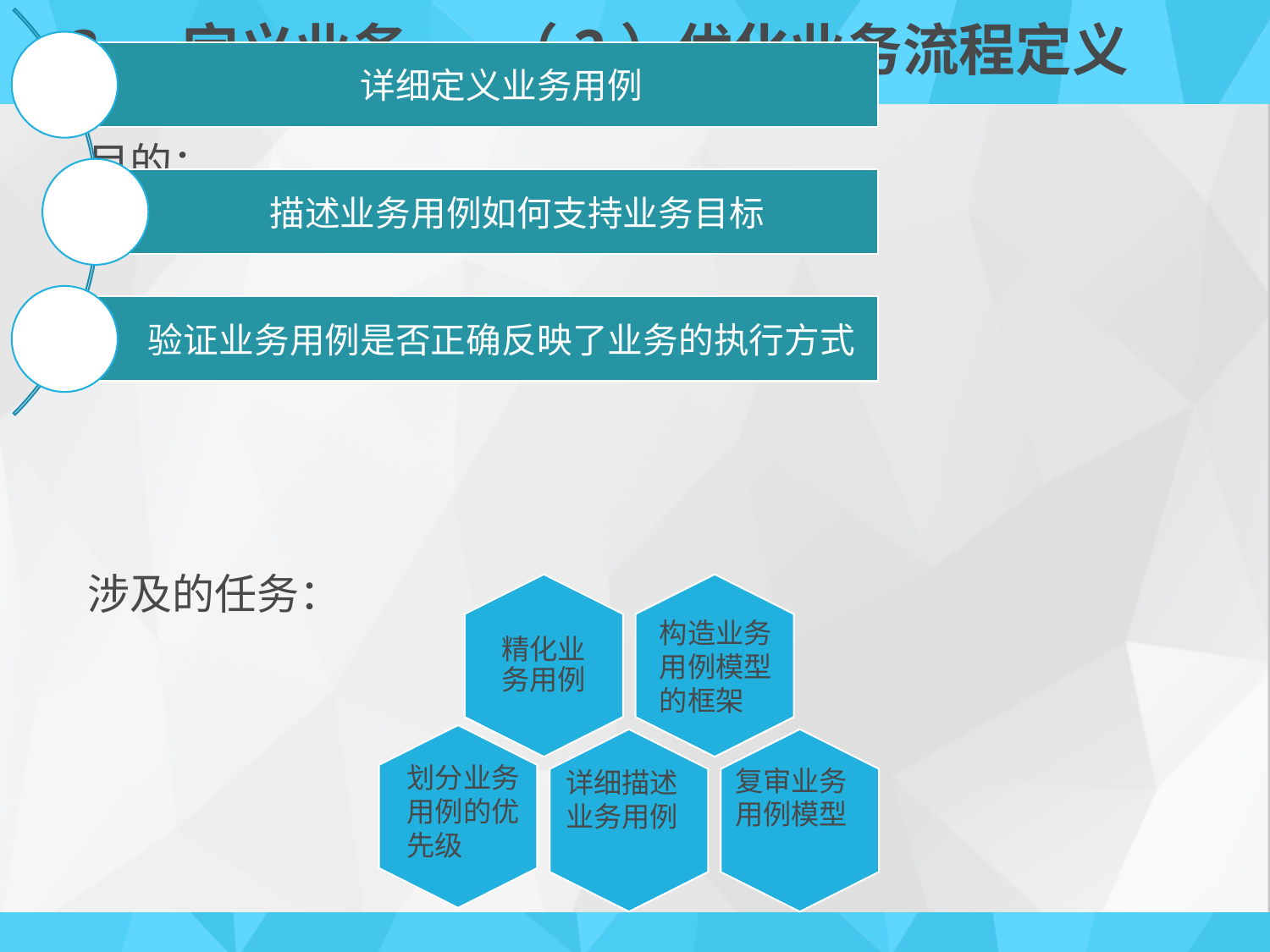

# 3. 定义业务--（2）优化业务流程定义
目的：

涉及的任务：
详细定义业务用例
描述业务用例如何支持业务目标
验证业务用例是否正确反映了业务的执行方式
精化业务用例

构造业务用例模型的框架
划分业务用例的优先级
复审业务用例模型
详细描述业务用例